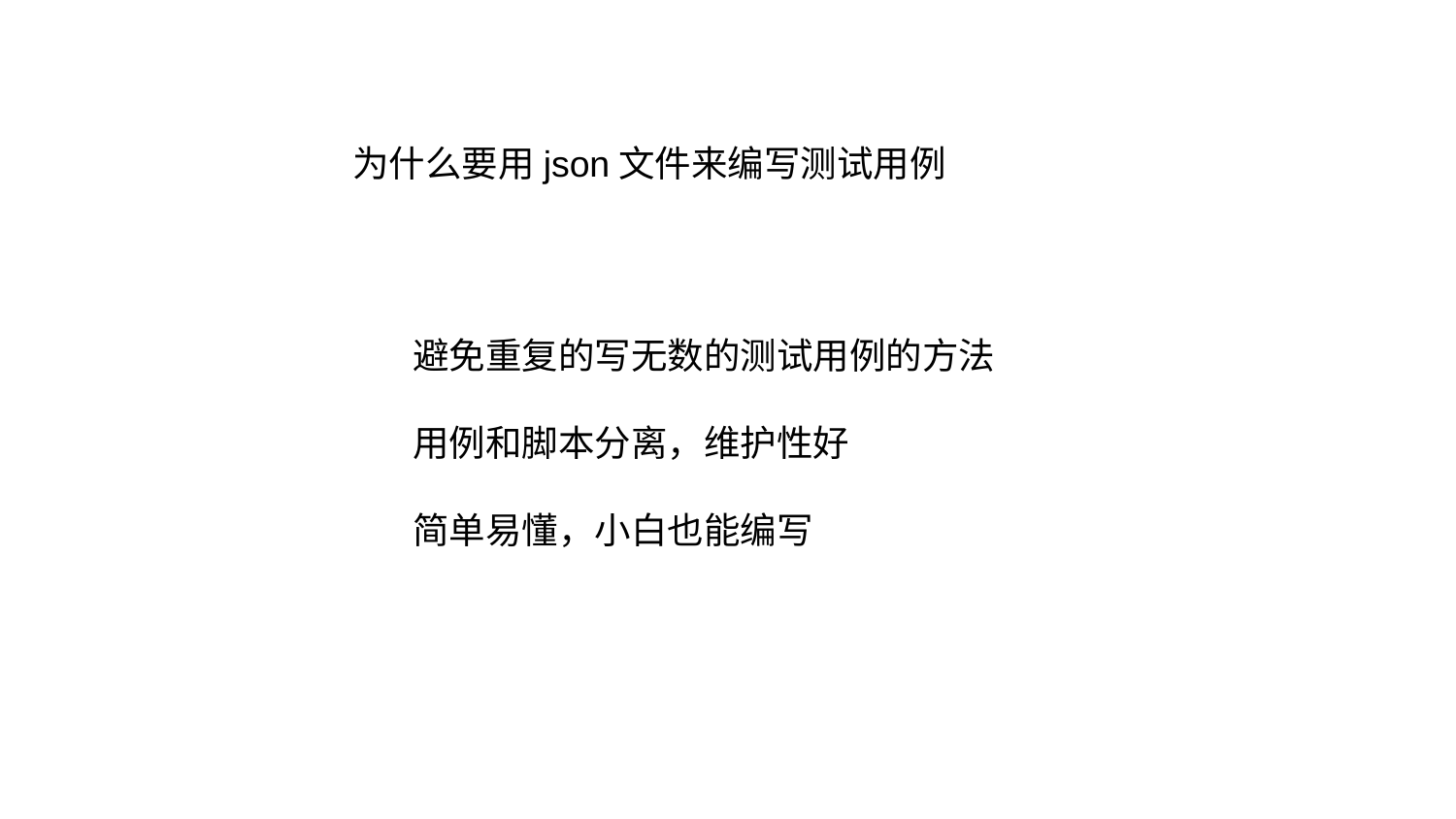

为什么要用json文件来编写测试用例
避免重复的写无数的测试用例的方法

用例和脚本分离，维护性好

简单易懂，小白也能编写